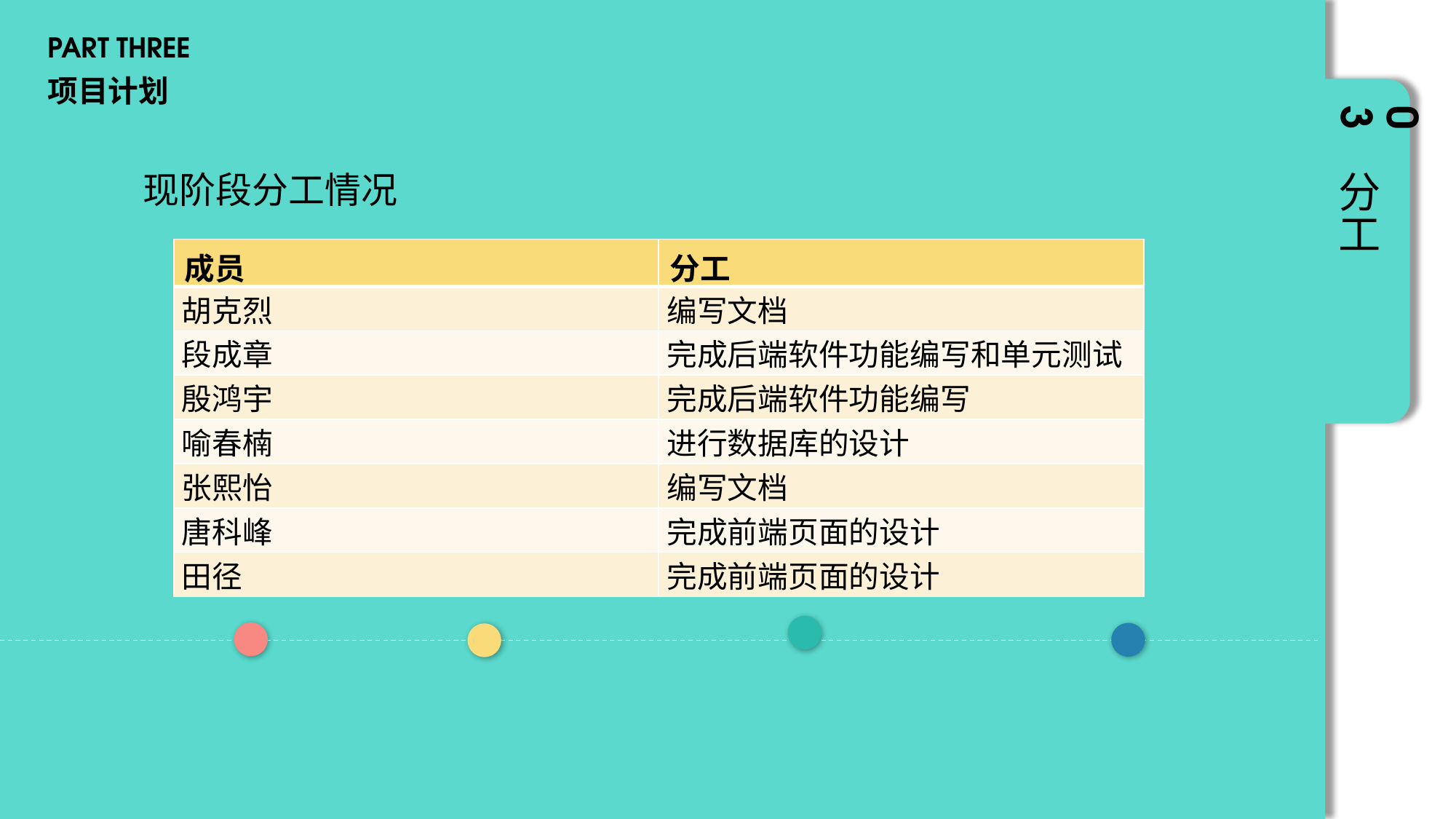

PART THREE
项目计划
03
分工
现阶段分工情况
| 成员 | 分工 |
| --- | --- |
| 胡克烈 | 编写文档 |
| 段成章 | 完成后端软件功能编写和单元测试 |
| 殷鸿宇 | 完成后端软件功能编写 |
| 喻春楠 | 进行数据库的设计 |
| 张熙怡 | 编写文档 |
| 唐科峰 | 完成前端页面的设计 |
| 田径 | 完成前端页面的设计 |